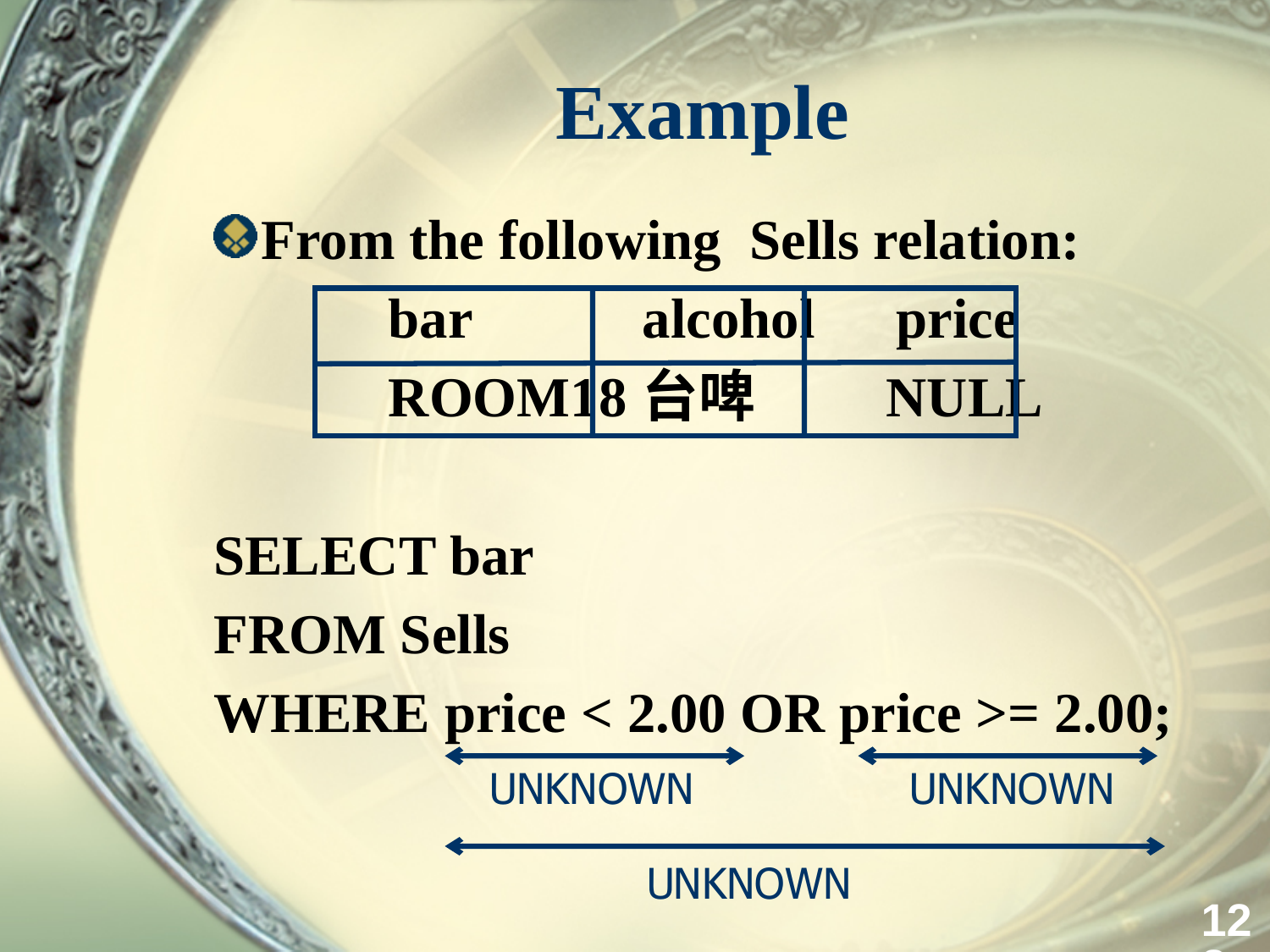

# Example
From the following  Sells relation:
		bar		alcohol	price
		ROOM18	台啤	        NULL

SELECT bar
FROM Sells
WHERE price < 2.00 OR price >= 2.00;

UNKNOWN		   UNKNOWN

UNKNOWN
128